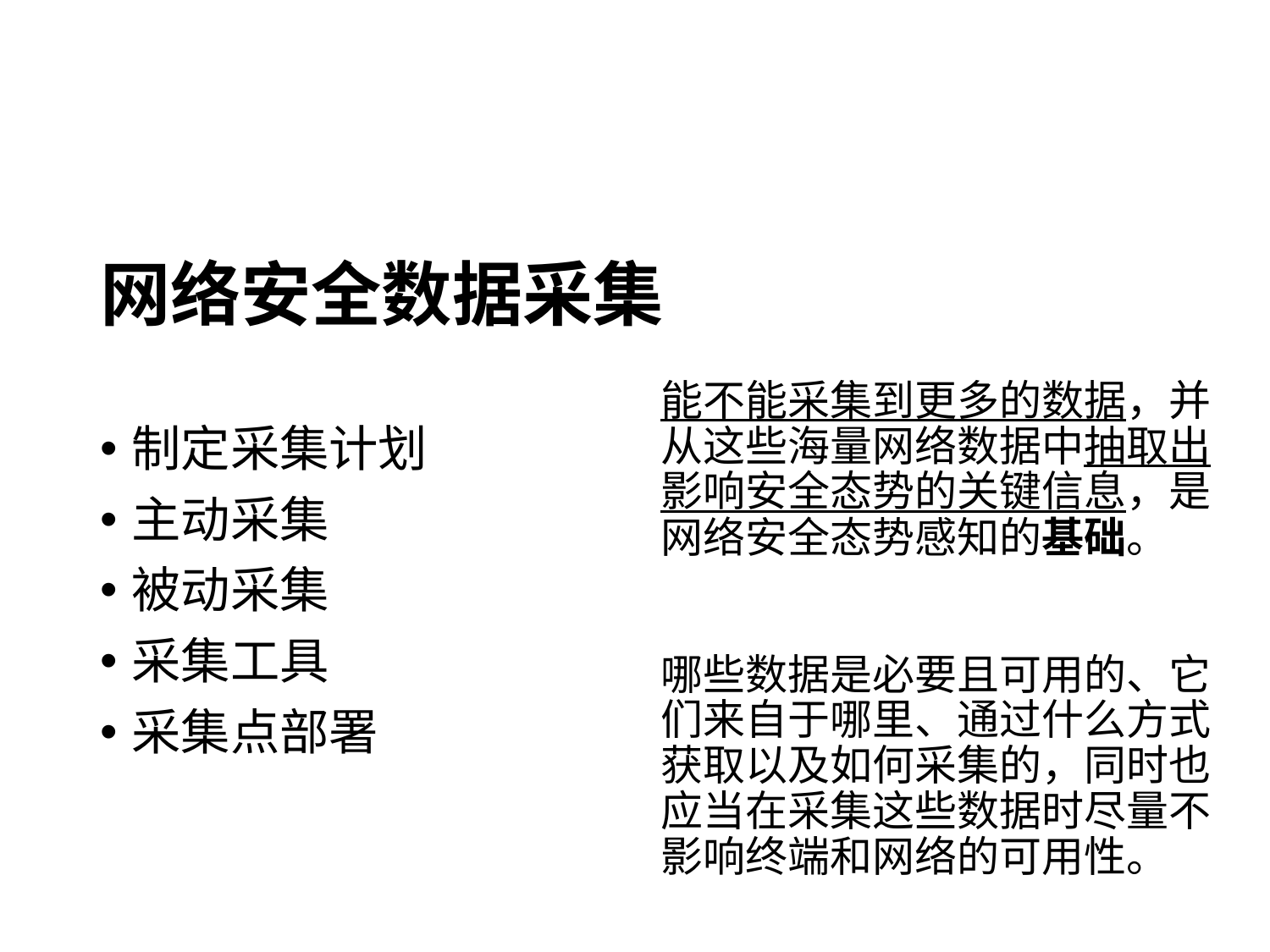

网络安全数据采集

制定采集计划
主动采集
被动采集
采集工具
采集点部署
能不能采集到更多的数据，并从这些海量网络数据中抽取出影响安全态势的关键信息，是网络安全态势感知的基础。
哪些数据是必要且可用的、它们来自于哪里、通过什么方式获取以及如何采集的，同时也应当在采集这些数据时尽量不影响终端和网络的可用性。